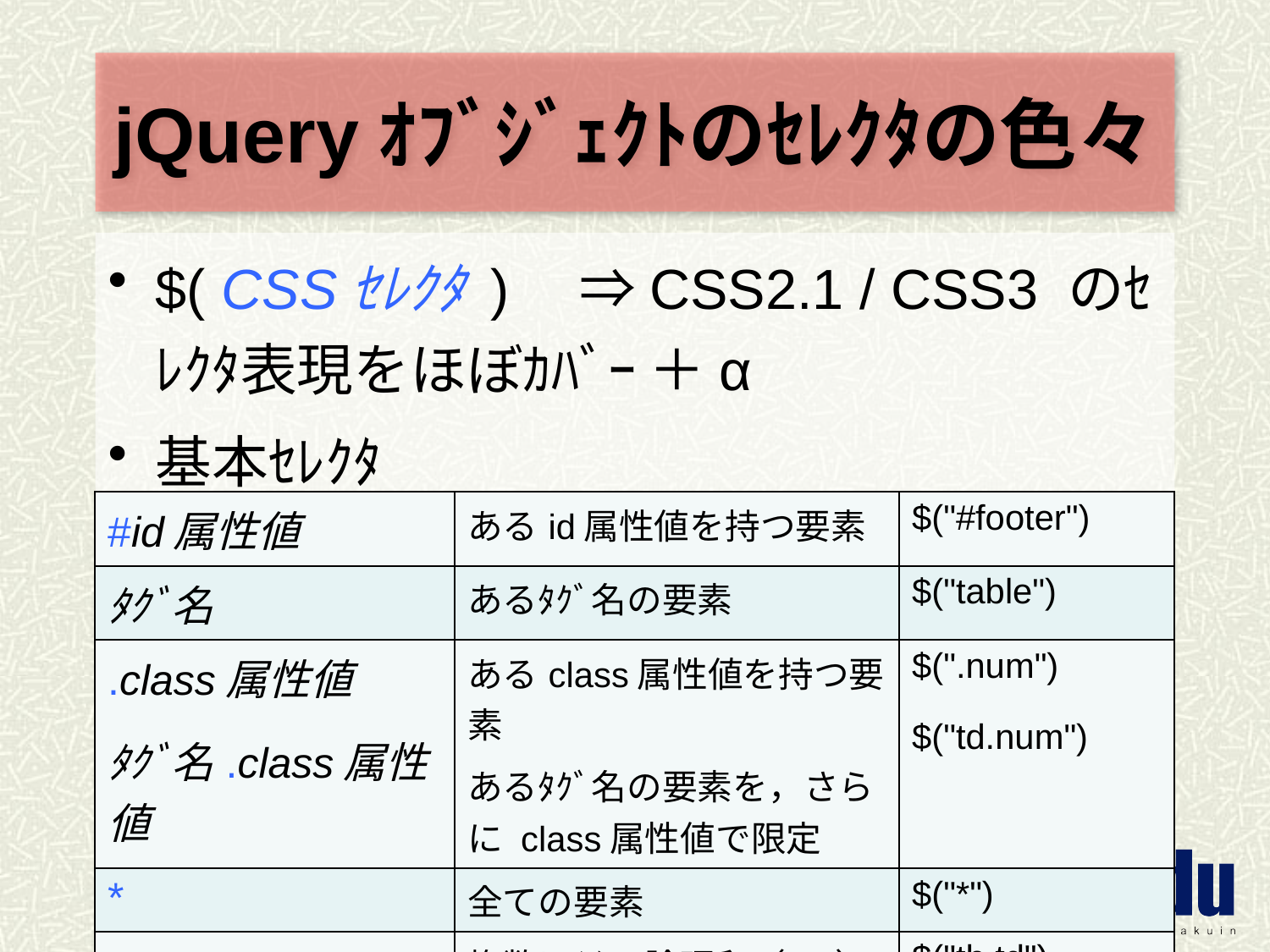

# jQueryｵﾌﾞｼﾞｪｸﾄのｾﾚｸﾀの色々
$( CSSｾﾚｸﾀ )　⇒CSS2.1 / CSS3 のｾﾚｸﾀ表現をほぼｶﾊﾞｰ ＋α
基本ｾﾚｸﾀ
| #id属性値 | あるid属性値を持つ要素 | $("#footer") |
| --- | --- | --- |
| ﾀｸﾞ名 | あるﾀｸﾞ名の要素 | $("table") |
| .class属性値 ﾀｸﾞ名.class属性値 | あるclass属性値を持つ要素 あるﾀｸﾞ名の要素を，さらに class属性値で限定 | $(".num") $("td.num") |
| \* | 全ての要素 | $("\*") |
| ｾﾚｸﾀ1, ｾﾚｸﾀ2, ... | 複数ｾﾚｸﾀの論理和（or） | $("th,td") |
Copyright  © 2018 The Kyoto College of Graduate Studies for Informatics . All Rights Reserved.